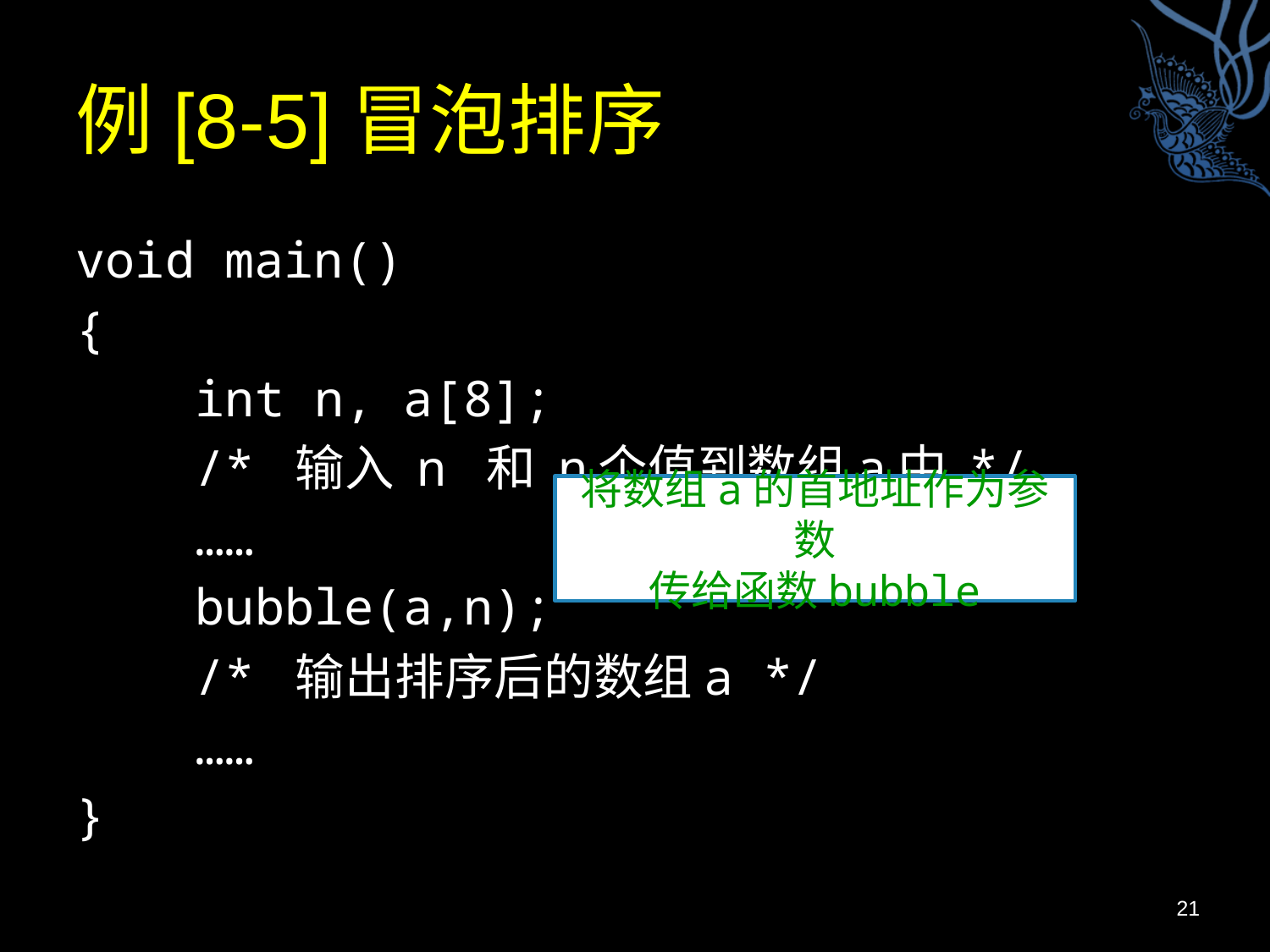

# 例[8-5]冒泡排序
void main()
{
    int n, a[8];
    /* 输入 n 和 n个值到数组a中 */
    ……
    bubble(a,n);
    /* 输出排序后的数组a */
    ……
}
将数组a的首地址作为参数
传给函数bubble
21